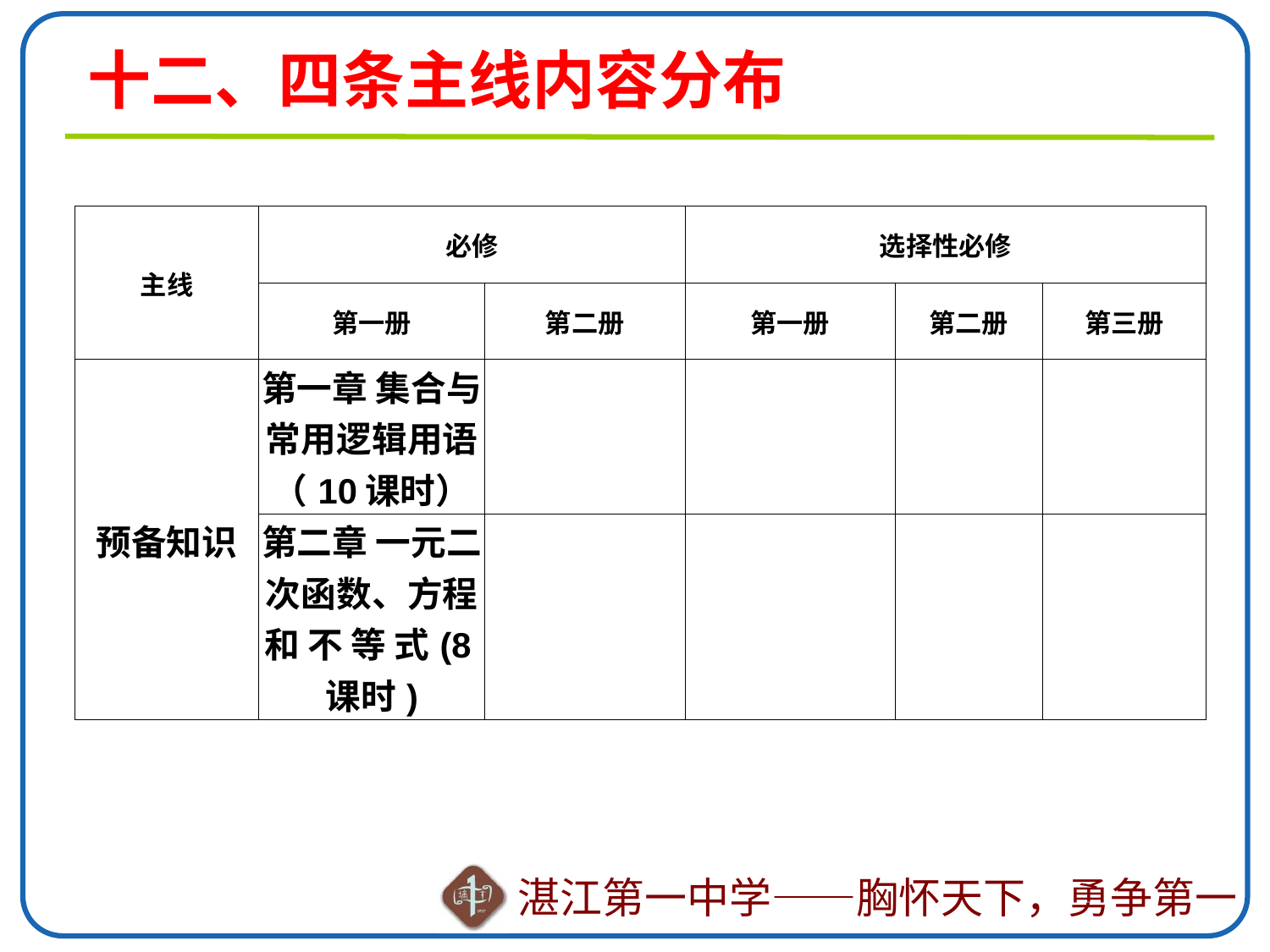

# 十二、四条主线内容分布
| 主线 | 必修 |  | 选择性必修 |  |  |
| --- | --- | --- | --- | --- | --- |
|  | 第一册 | 第二册 | 第一册 | 第二册 | 第三册 |
| 预备知识 | 第一章 集合与常用逻辑用语（10课时） |  |  |  |  |
|  | 第二章 一元二次函数、方程 和 不 等 式(8课时) |  |  |  |  |
47